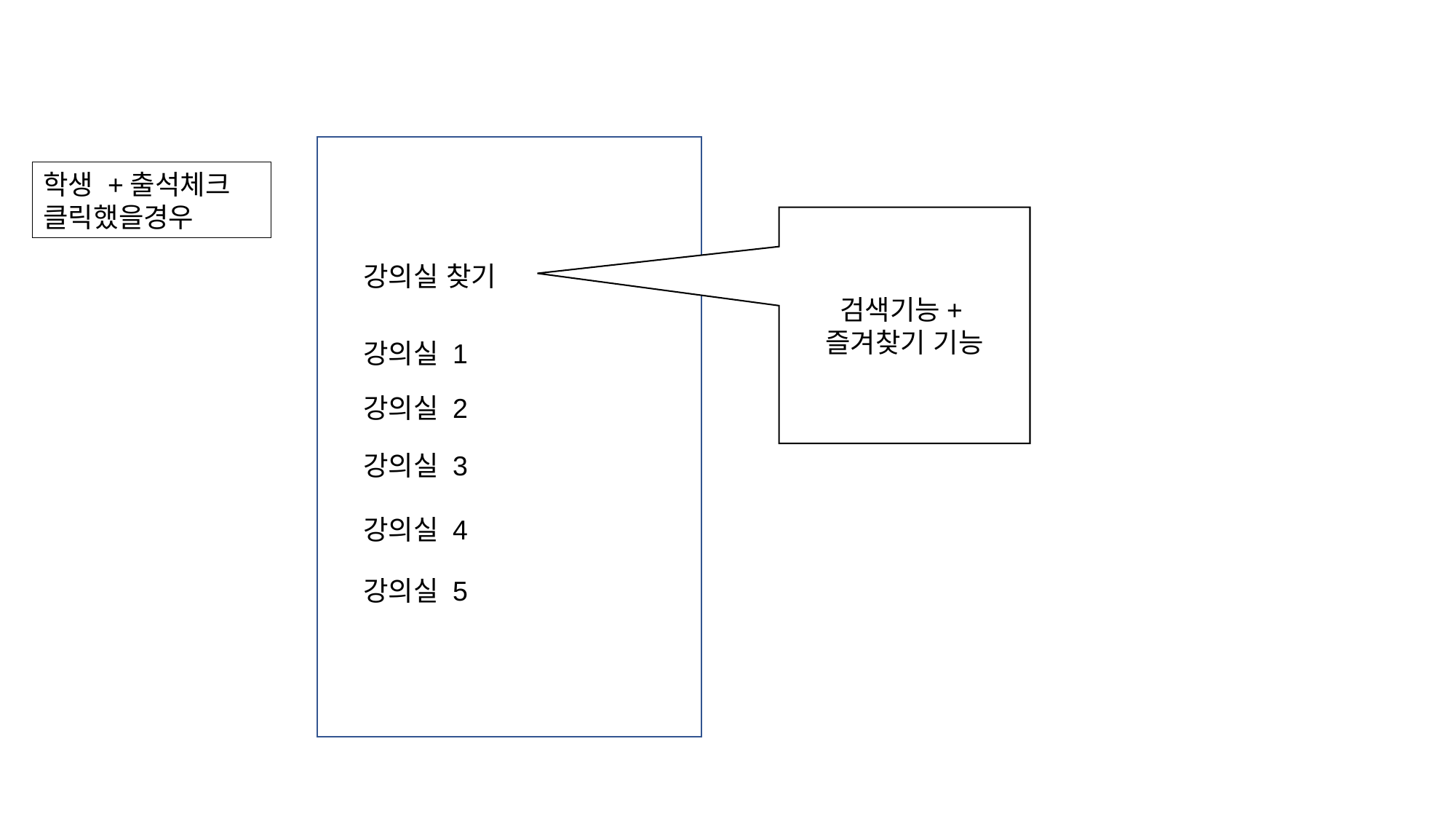

학생 +출석체크 클릭했을경우
검색기능+즐겨찾기 기능
강의실 찾기
강의실 1
강의실 2
강의실 3
강의실 4
강의실 5